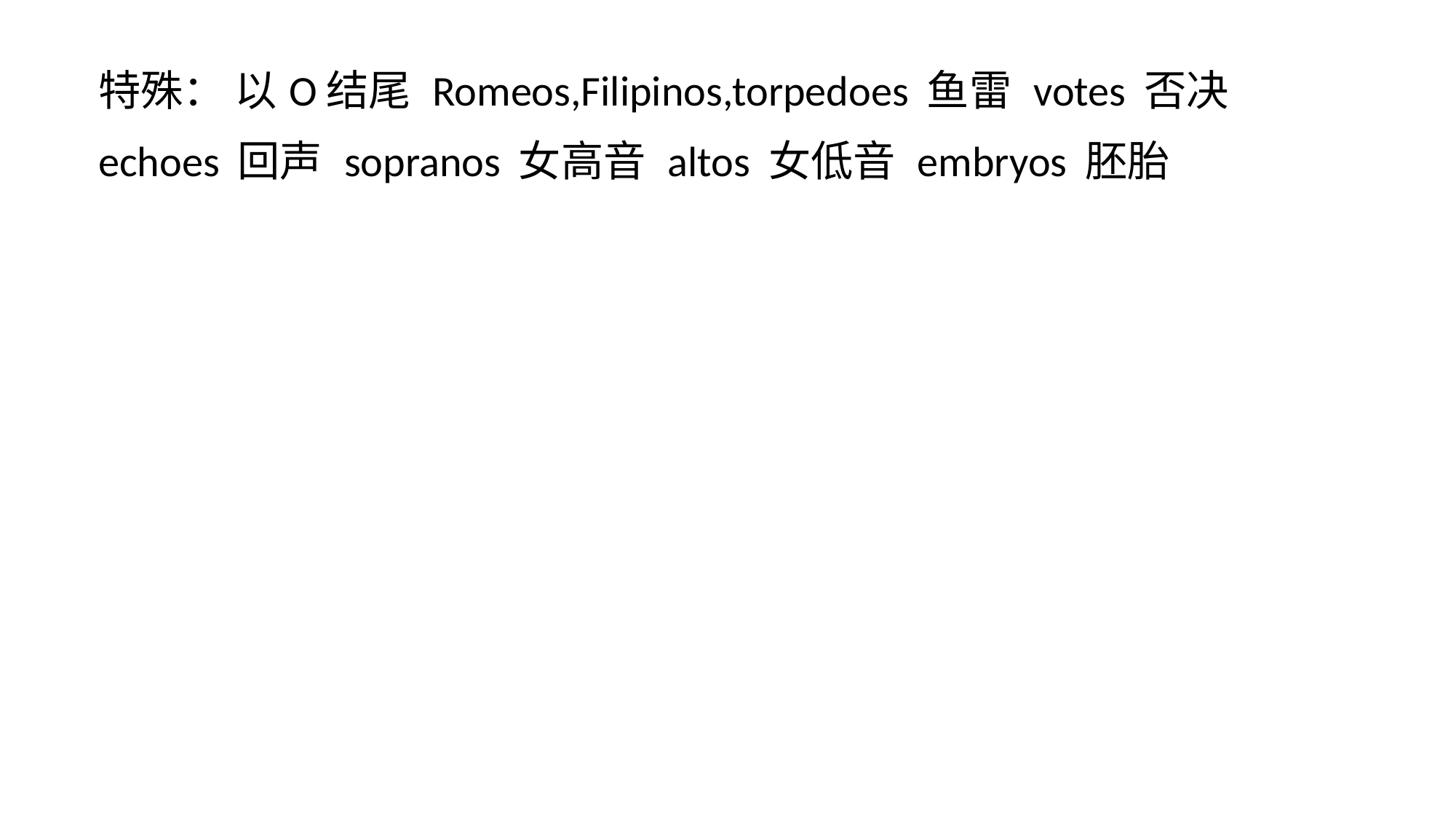

特殊： 以O结尾 Romeos,Filipinos,torpedoes 鱼雷 votes 否决
echoes 回声 sopranos 女高音 altos 女低音 embryos 胚胎